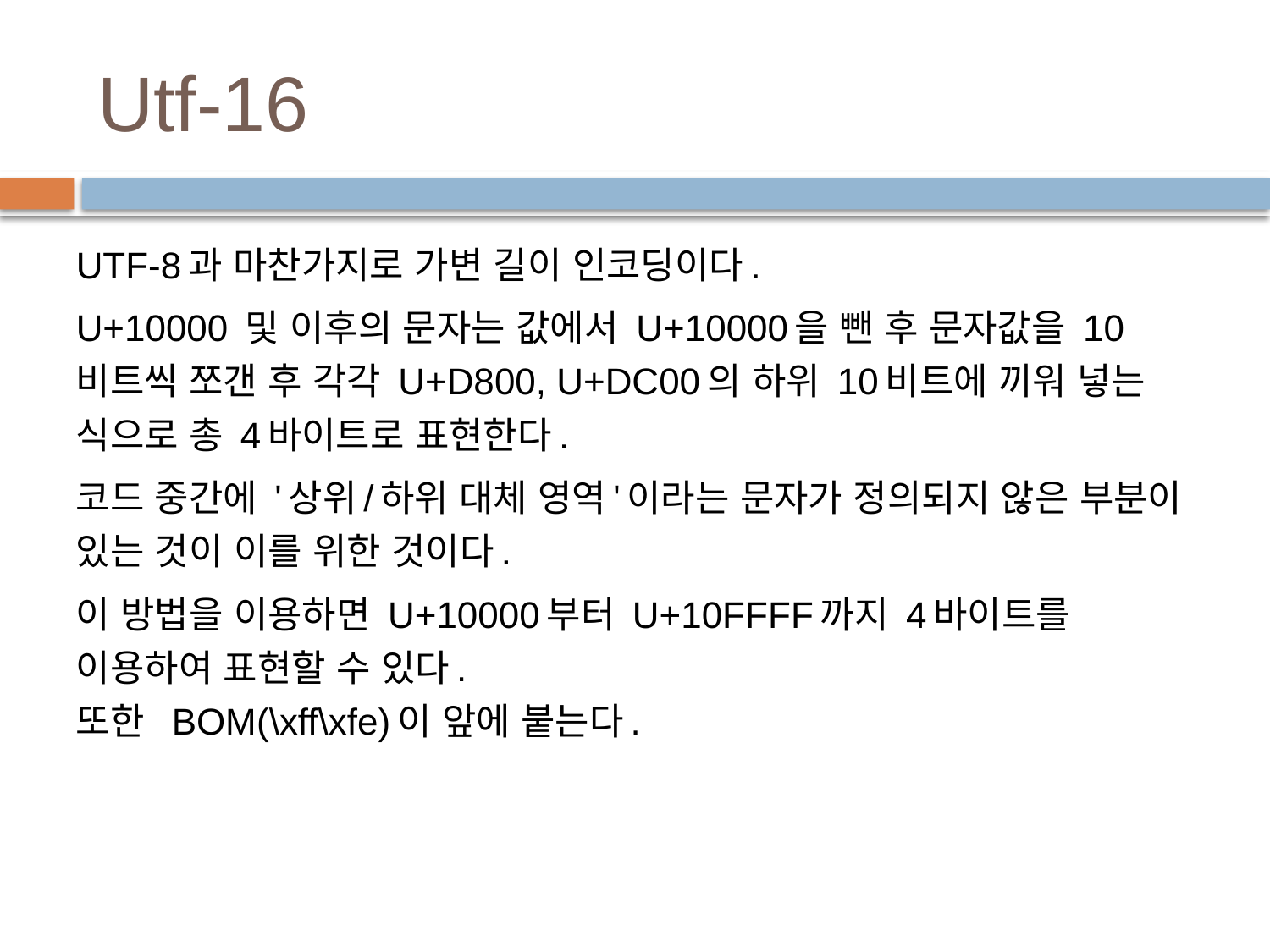

# Utf-16
UTF-8과 마찬가지로 가변 길이 인코딩이다.
U+10000 및 이후의 문자는 값에서 U+10000을 뺀 후 문자값을 10비트씩 쪼갠 후 각각 U+D800, U+DC00의 하위 10비트에 끼워 넣는 식으로 총 4바이트로 표현한다.
코드 중간에 '상위/하위 대체 영역'이라는 문자가 정의되지 않은 부분이 있는 것이 이를 위한 것이다.
이 방법을 이용하면 U+10000부터 U+10FFFF까지 4바이트를 이용하여 표현할 수 있다.
또한  BOM(\xff\xfe)이 앞에 붙는다.